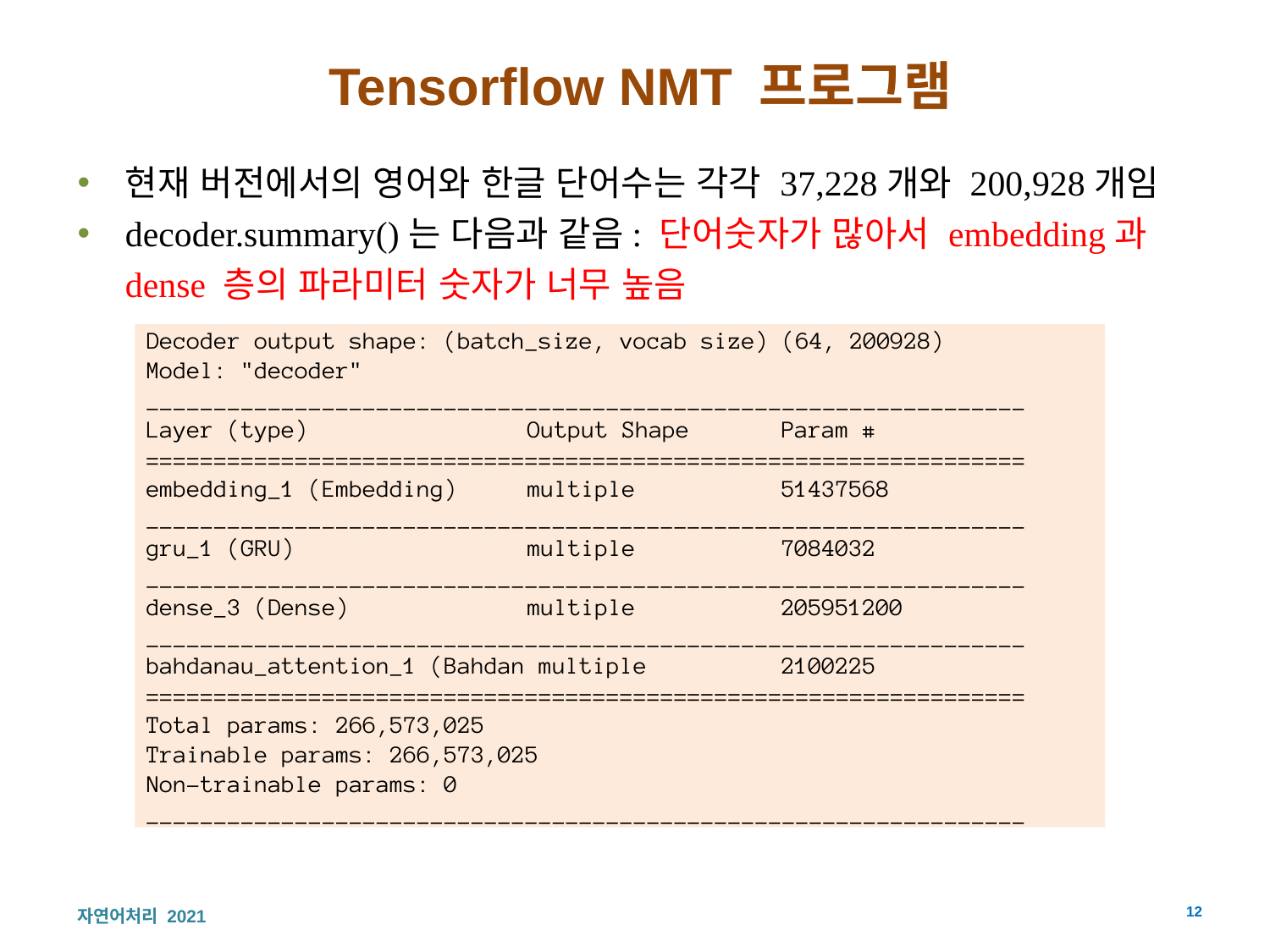

# Tensorflow NMT 프로그램
현재 버전에서의 영어와 한글 단어수는 각각 37,228개와 200,928개임
decoder.summary()는 다음과 같음: 단어숫자가 많아서 embedding과 dense 층의 파라미터 숫자가 너무 높음
Decoder output shape: (batch_size, vocab size) (64, 200928)
Model: "decoder" _________________________________________________________________ Layer (type) 		Output Shape 	Param # ================================================================= embedding_1 (Embedding) 	multiple 		51437568 _________________________________________________________________ gru_1 (GRU) 		multiple 		7084032 _________________________________________________________________ dense_3 (Dense) 		multiple 		205951200 _________________________________________________________________ bahdanau_attention_1 (Bahdan multiple 	2100225 ================================================================= Total params: 266,573,025
Trainable params: 266,573,025
Non-trainable params: 0 _________________________________________________________________